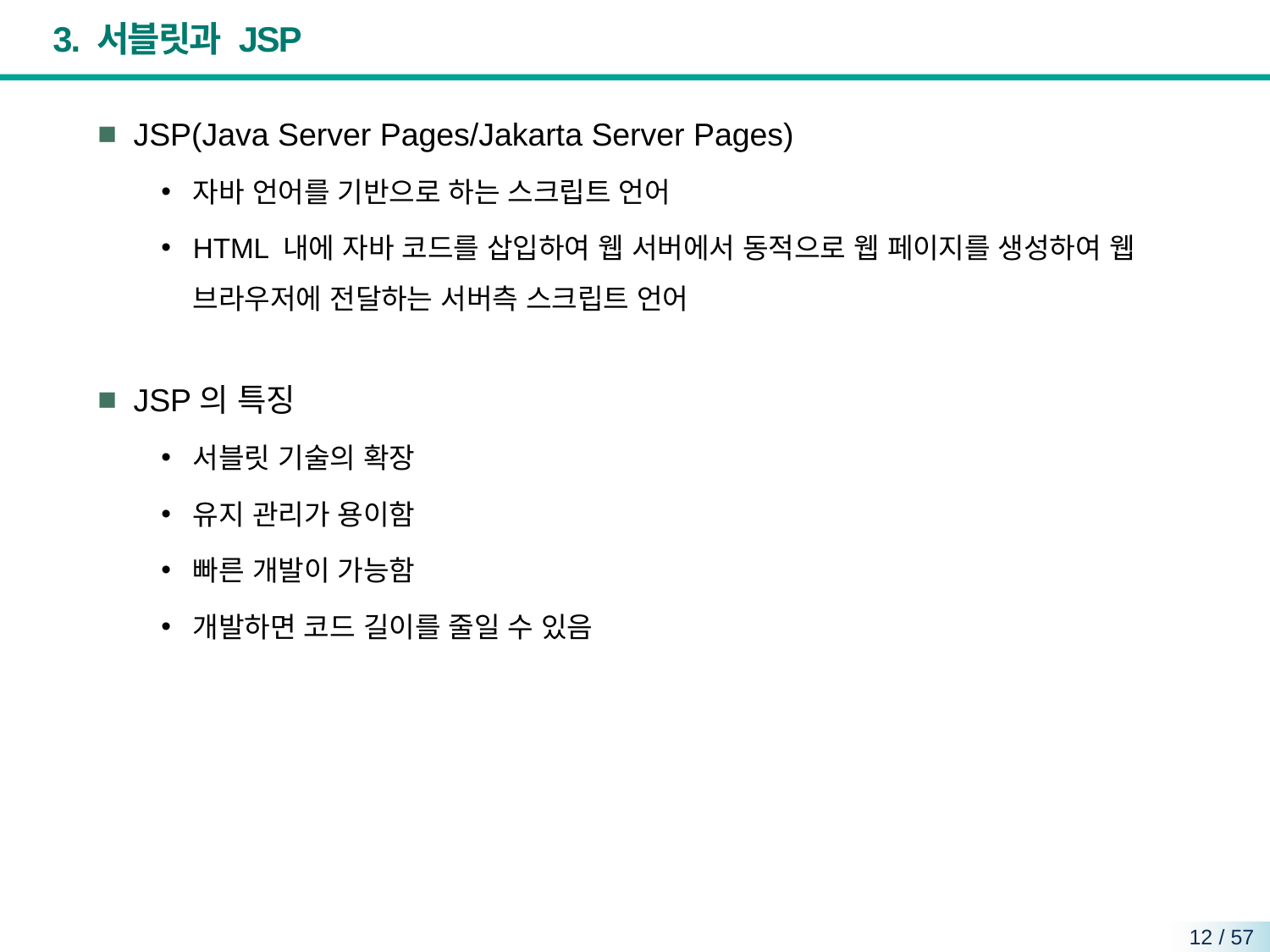

# 3. 서블릿과 JSP
JSP(Java Server Pages/Jakarta Server Pages)
자바 언어를 기반으로 하는 스크립트 언어
HTML 내에 자바 코드를 삽입하여 웹 서버에서 동적으로 웹 페이지를 생성하여 웹 브라우저에 전달하는 서버측 스크립트 언어

JSP의 특징
서블릿 기술의 확장
유지 관리가 용이함
빠른 개발이 가능함
개발하면 코드 길이를 줄일 수 있음